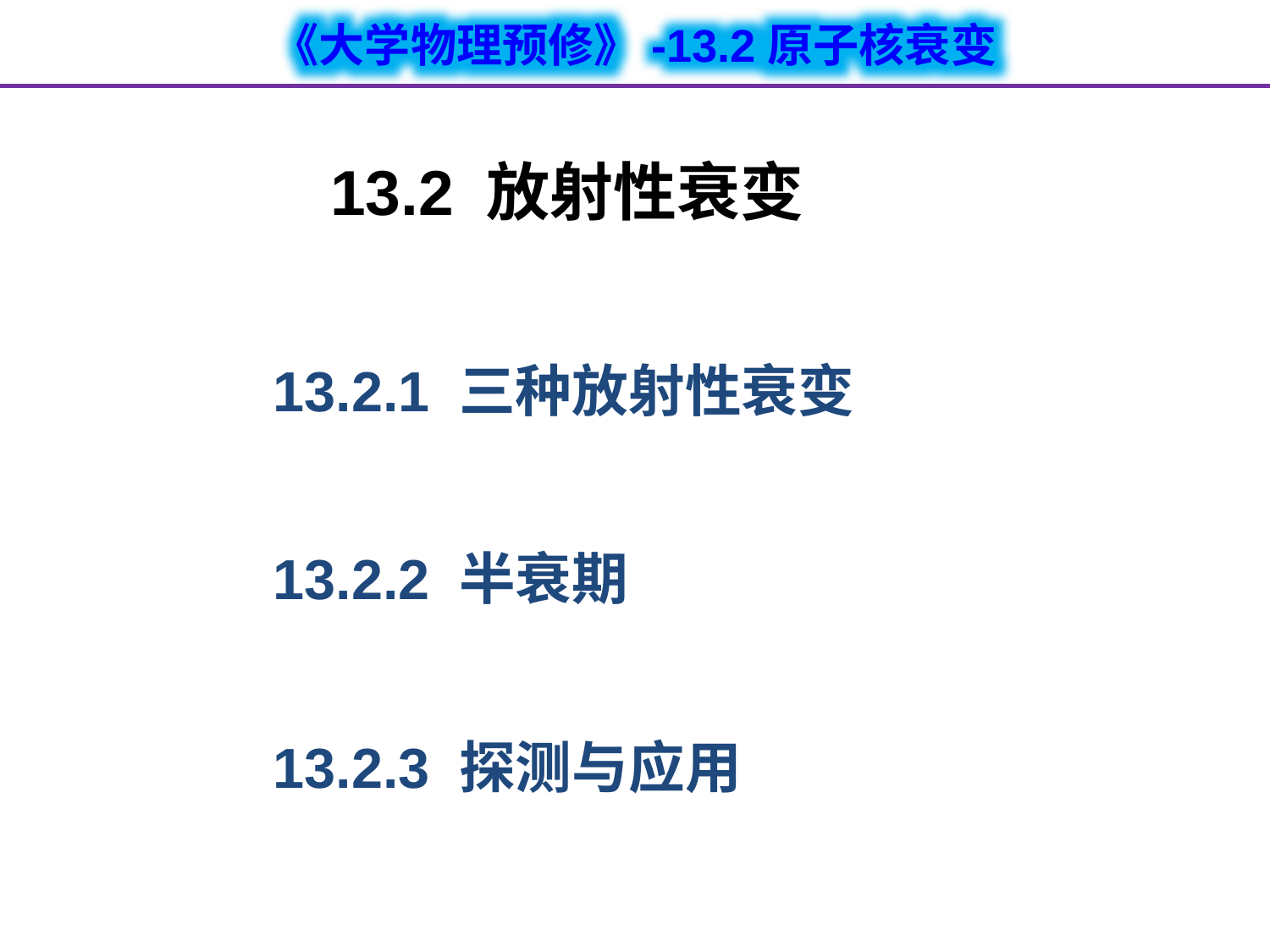

13.2 放射性衰变
13.2.1 三种放射性衰变
13.2.2 半衰期
13.2.3 探测与应用